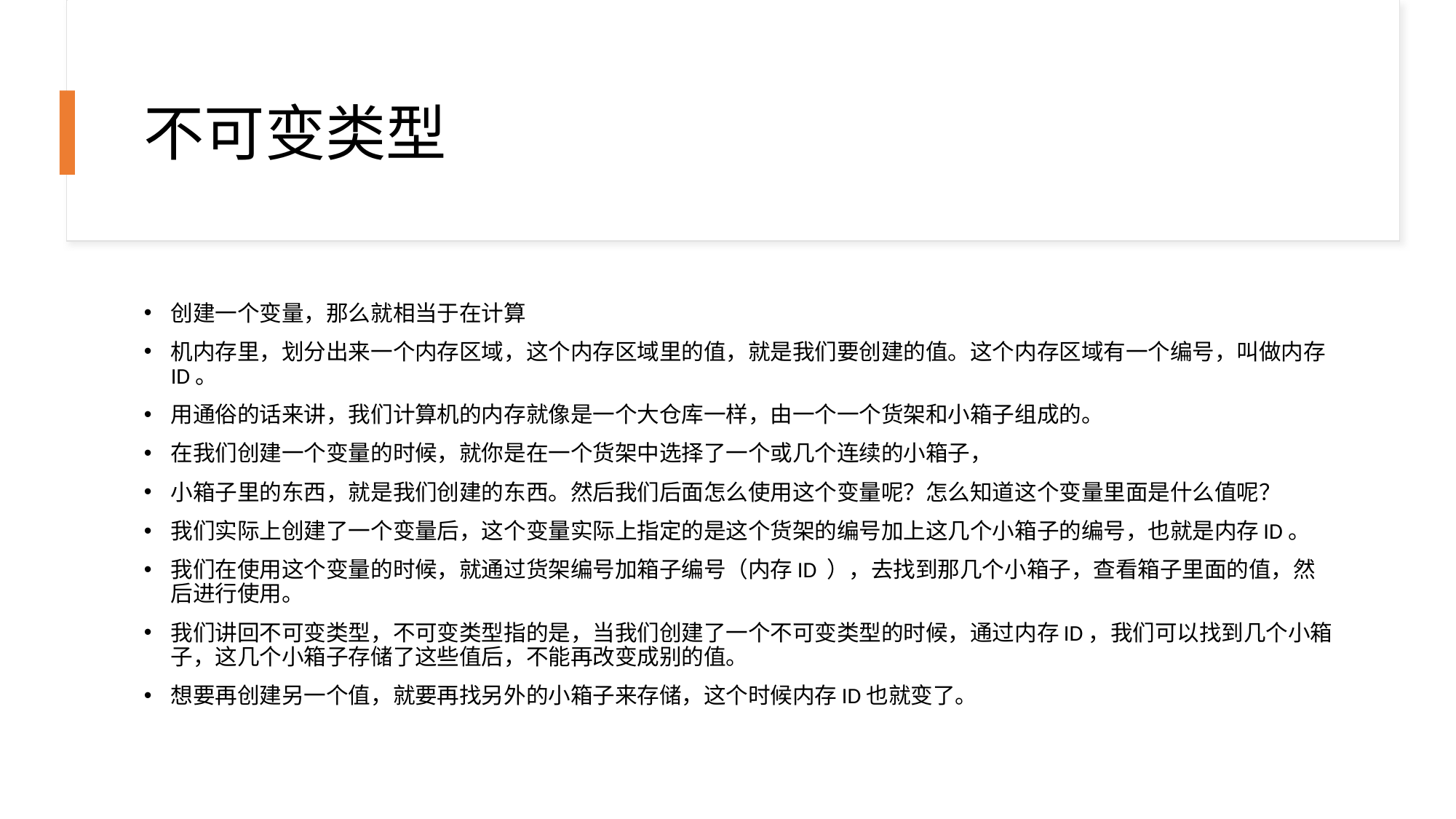

# 不可变类型

创建一个变量，那么就相当于在计算
机内存里，划分出来一个内存区域，这个内存区域里的值，就是我们要创建的值。这个内存区域有一个编号，叫做内存ID。
用通俗的话来讲，我们计算机的内存就像是一个大仓库一样，由一个一个货架和小箱子组成的。
在我们创建一个变量的时候，就你是在一个货架中选择了一个或几个连续的小箱子，
小箱子里的东西，就是我们创建的东西。然后我们后面怎么使用这个变量呢？怎么知道这个变量里面是什么值呢？
我们实际上创建了一个变量后，这个变量实际上指定的是这个货架的编号加上这几个小箱子的编号，也就是内存ID。
我们在使用这个变量的时候，就通过货架编号加箱子编号（内存ID ），去找到那几个小箱子，查看箱子里面的值，然后进行使用。
我们讲回不可变类型，不可变类型指的是，当我们创建了一个不可变类型的时候，通过内存ID，我们可以找到几个小箱子，这几个小箱子存储了这些值后，不能再改变成别的值。
想要再创建另一个值，就要再找另外的小箱子来存储，这个时候内存ID也就变了。